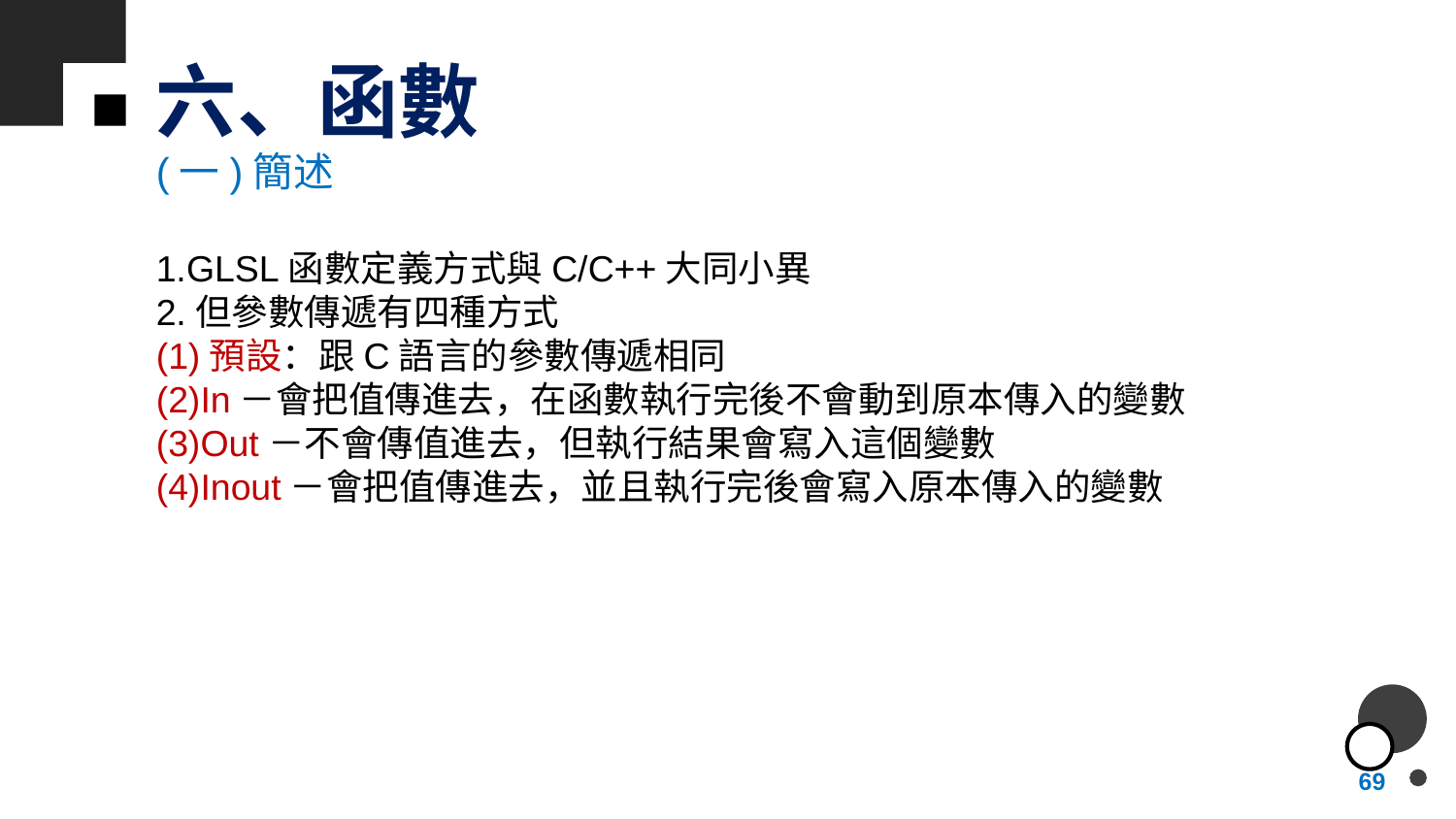

# 六、函數
(一)簡述
1.GLSL函數定義方式與C/C++大同小異
2.但參數傳遞有四種方式
(1)預設：跟C語言的參數傳遞相同
(2)In－會把值傳進去，在函數執行完後不會動到原本傳入的變數
(3)Out－不會傳值進去，但執行結果會寫入這個變數
(4)Inout－會把值傳進去，並且執行完後會寫入原本傳入的變數

69